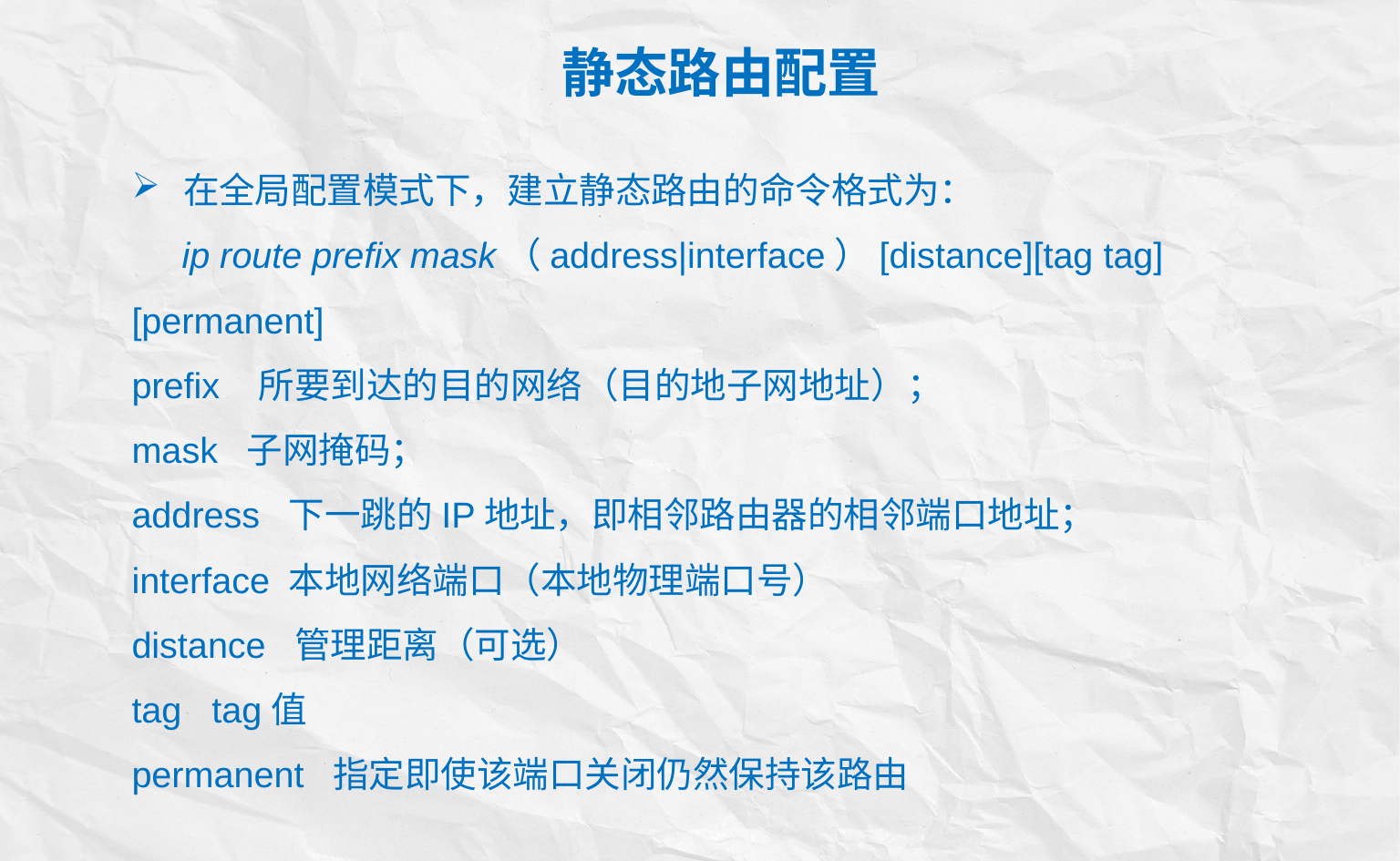

静态路由配置
在全局配置模式下，建立静态路由的命令格式为：
     ip route prefix mask（address|interface）[distance][tag tag][permanent]
prefix   所要到达的目的网络（目的地子网地址）；
mask  子网掩码；
address  下一跳的IP地址，即相邻路由器的相邻端口地址；
interface 本地网络端口（本地物理端口号）
distance  管理距离（可选）
tag   tag值
permanent  指定即使该端口关闭仍然保持该路由

18